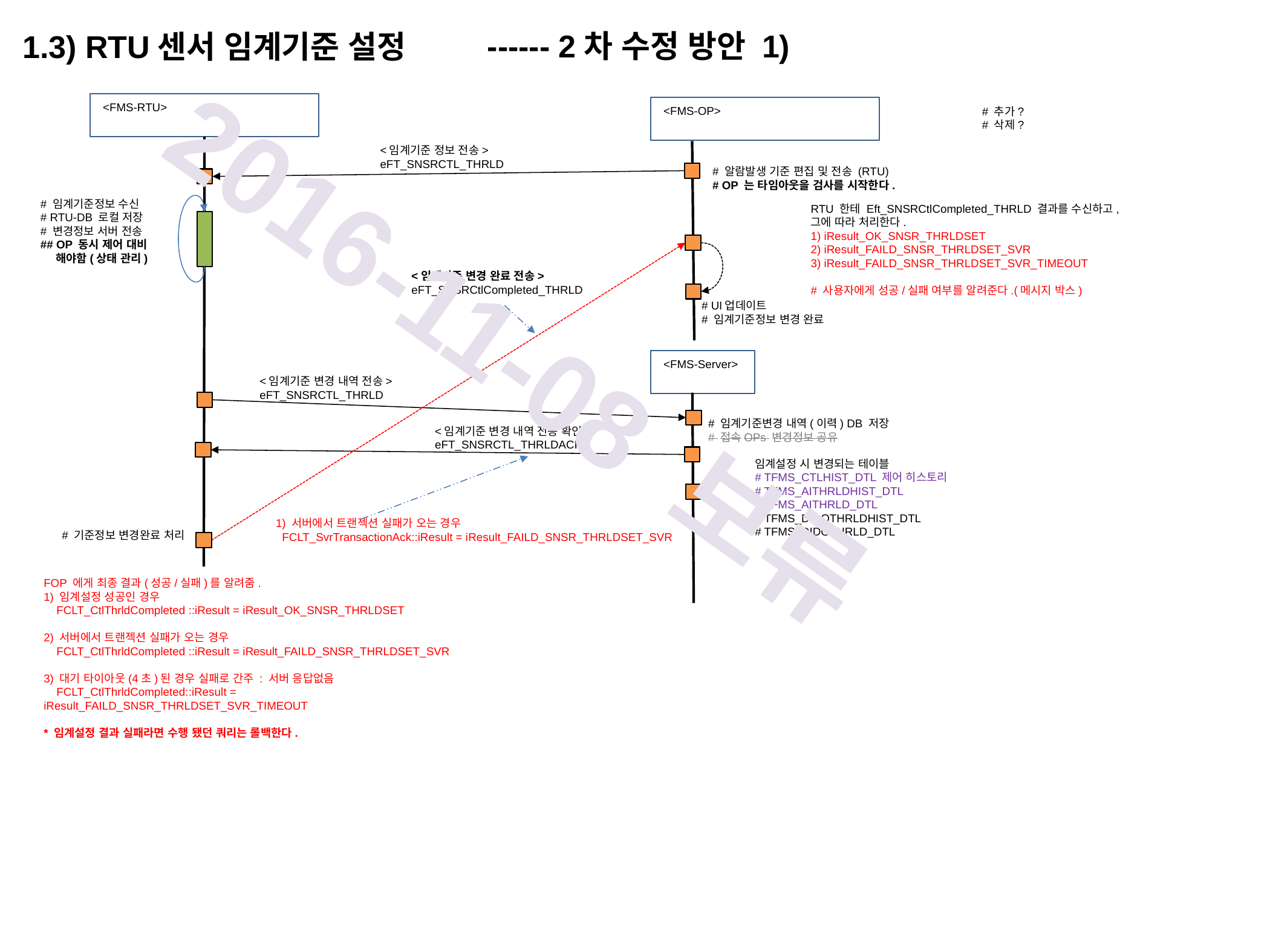

------ 2차 수정 방안 1)
1.3) RTU센서 임계기준 설정
<FMS-RTU>
<FMS-OP>
# 추가?
# 삭제?

<임계기준 정보 전송>
eFT_SNSRCTL_THRLD
# 알람발생 기준 편집 및 전송 (RTU)
# OP 는 타임아웃을 검사를 시작한다.

# 임계기준정보 수신
# RTU-DB 로컬 저장
# 변경정보 서버 전송
## OP 동시 제어 대비
    해야함(상태 관리)
RTU 한테 Eft_SNSRCtlCompleted_THRLD 결과를 수신하고,
그에 따라 처리한다.
1) iResult_OK_SNSR_THRLDSET
2) iResult_FAILD_SNSR_THRLDSET_SVR
3) iResult_FAILD_SNSR_THRLDSET_SVR_TIMEOUT

# 사용자에게 성공/실패 여부를 알려준다.(메시지 박스)

<임계기준 변경 완료 전송>
eFT_SNSRCtlCompleted_THRLD

# UI업데이트
# 임계기준정보 변경 완료
2016-11-08 보류
<FMS-Server>
<임계기준 변경 내역 전송>
eFT_SNSRCTL_THRLD

# 임계기준변경 내역(이력) DB 저장
# 접속OPs 변경정보 공유
<임계기준 변경 내역 전송 확인>
eFT_SNSRCTL_THRLDACK

임계설정 시 변경되는 테이블
# TFMS_CTLHIST_DTL 제어 히스토리
# TFMS_AITHRLDHIST_DTL
# TFMS_AITHRLD_DTL
# TFMS_DIDOTHRLDHIST_DTL
# TFMS_DIDOTHRLD_DTL

1) 서버에서 트랜젝션 실패가 오는 경우
  FCLT_SvrTransactionAck::iResult = iResult_FAILD_SNSR_THRLDSET_SVR
# 기준정보 변경완료 처리

FOP 에게 최종 결과(성공/실패)를 알려줌.
1) 임계설정 성공인 경우
    FCLT_CtlThrldCompleted ::iResult = iResult_OK_SNSR_THRLDSET

2) 서버에서 트랜젝션 실패가 오는 경우
    FCLT_CtlThrldCompleted ::iResult = iResult_FAILD_SNSR_THRLDSET_SVR

3) 대기 타이아웃(4초)된 경우 실패로 간주 : 서버 응답없음
    FCLT_CtlThrldCompleted::iResult = iResult_FAILD_SNSR_THRLDSET_SVR_TIMEOUT

* 임계설정 결과 실패라면 수행 됐던 쿼리는 롤백한다.